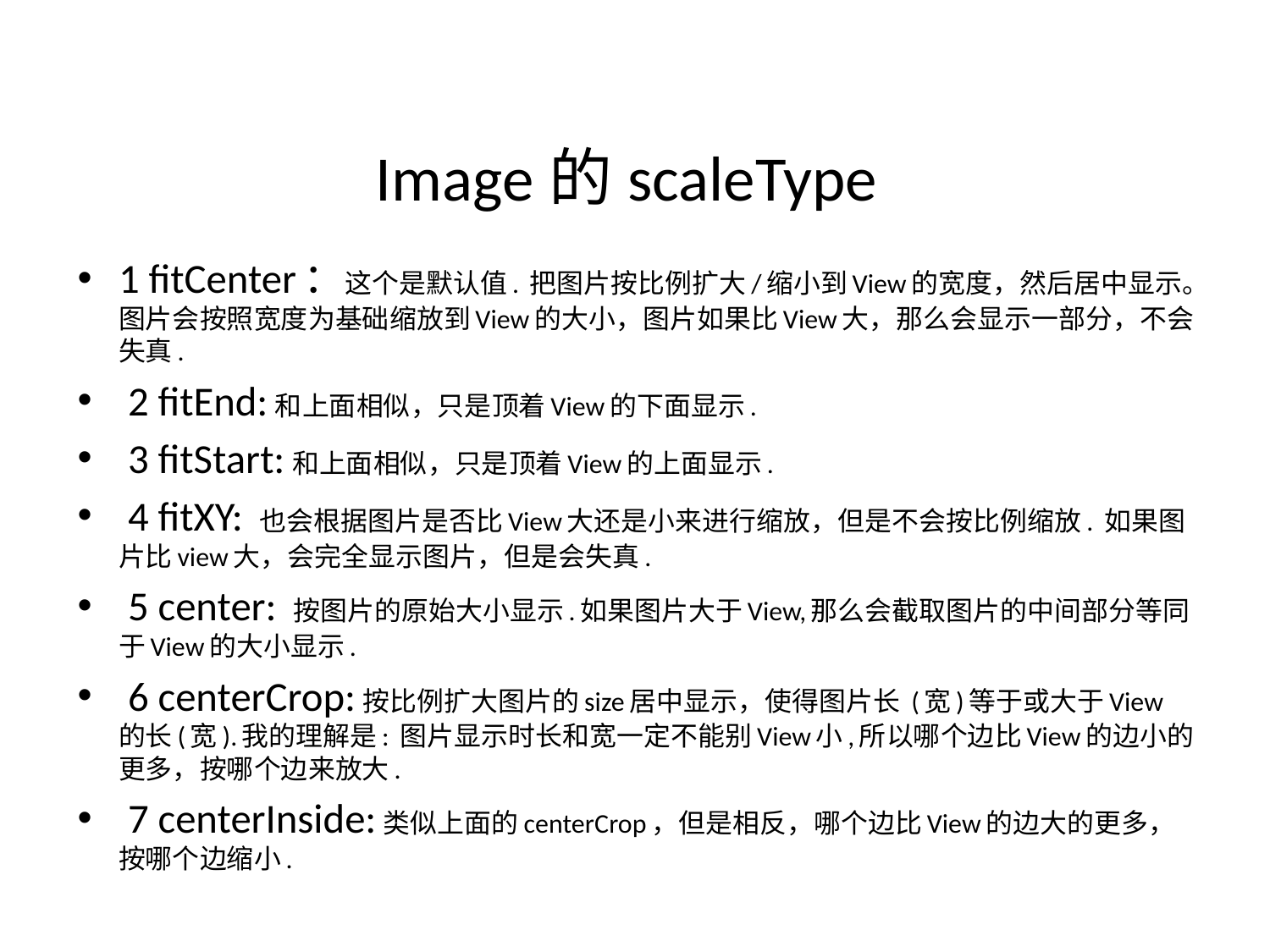

# Image的scaleType
1 fitCenter：这个是默认值. 把图片按比例扩大/缩小到View的宽度，然后居中显示。图片会按照宽度为基础缩放到View的大小，图片如果比View大，那么会显示一部分，不会失真.
 2 fitEnd:和上面相似，只是顶着View的下面显示.
 3 fitStart:和上面相似，只是顶着View的上面显示.
 4 fitXY: 也会根据图片是否比View大还是小来进行缩放，但是不会按比例缩放. 如果图片比view大，会完全显示图片，但是会失真.
 5 center: 按图片的原始大小显示.如果图片大于View,那么会截取图片的中间部分等同于View的大小显示.
 6 centerCrop:按比例扩大图片的size居中显示，使得图片长 (宽)等于或大于View的长(宽).我的理解是: 图片显示时长和宽一定不能别View小,所以哪个边比View的边小的更多，按哪个边来放大.
 7 centerInside:类似上面的centerCrop，但是相反，哪个边比View的边大的更多，按哪个边缩小.